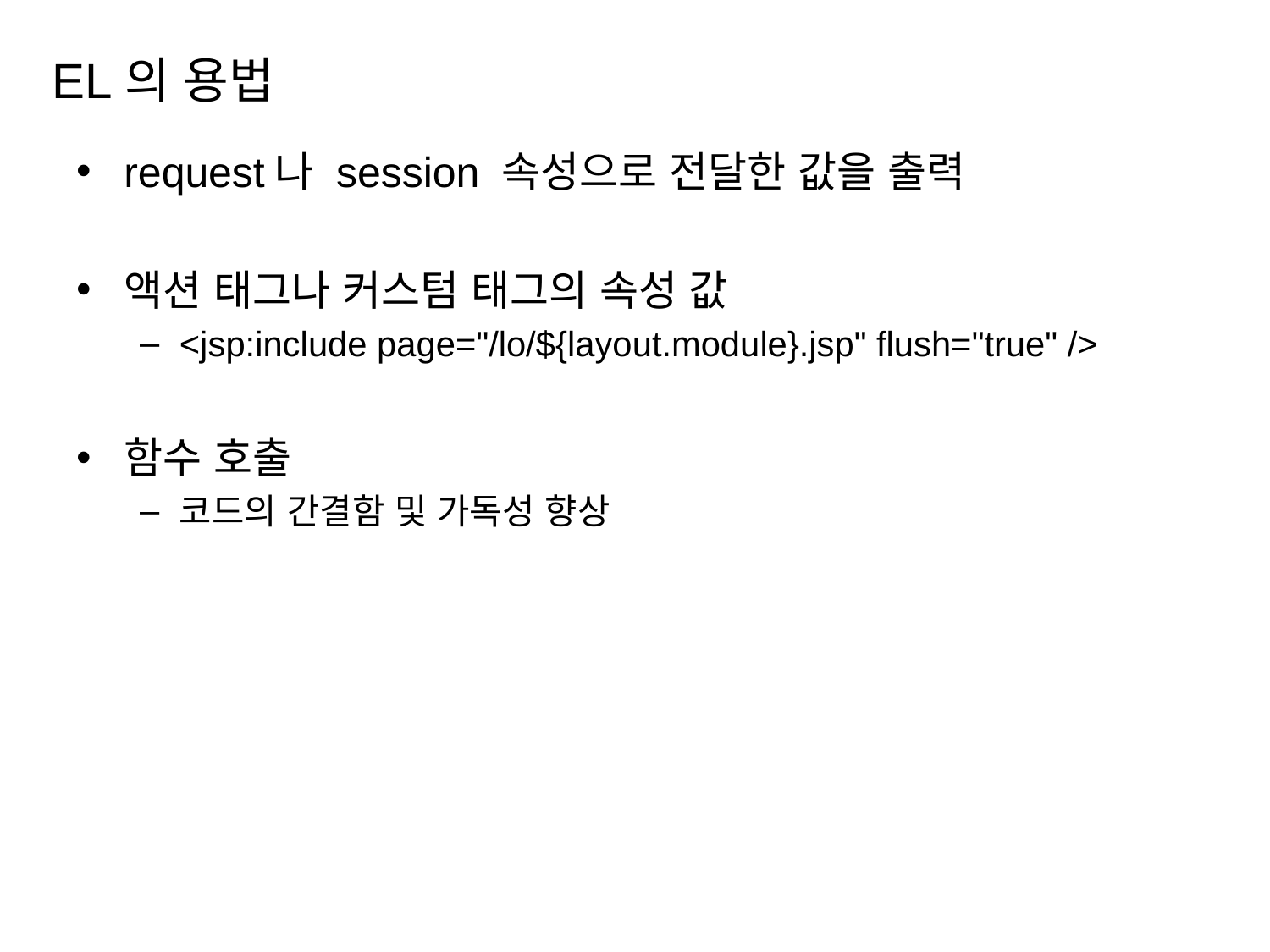

# EL의 용법
request나 session 속성으로 전달한 값을 출력

액션 태그나 커스텀 태그의 속성 값
<jsp:include page="/lo/${layout.module}.jsp" flush="true" />

함수 호출
코드의 간결함 및 가독성 향상